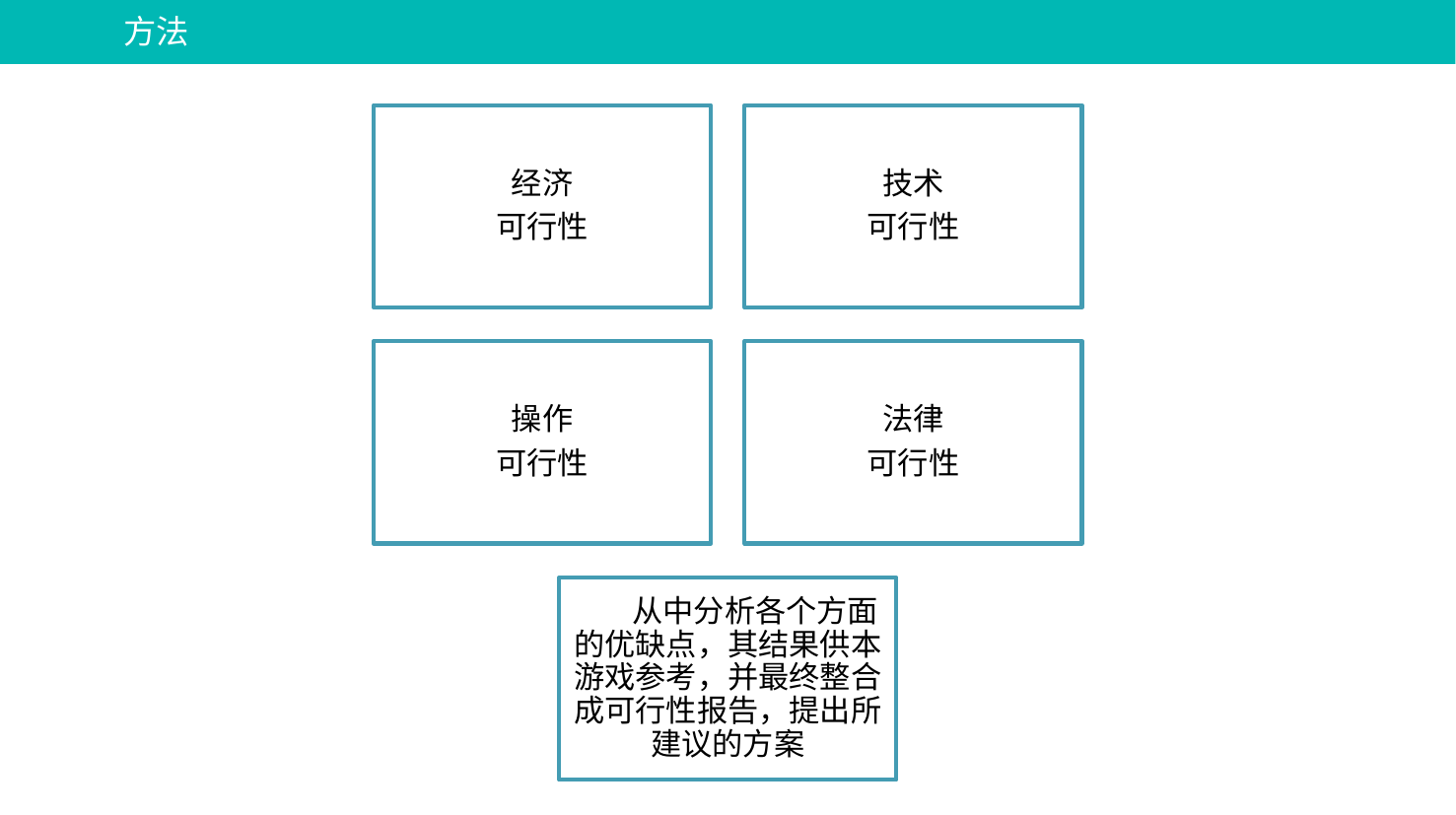

方法
经济
可行性
技术
可行性
操作
可行性
法律
可行性
       从中分析各个方面的优缺点，其结果供本游戏参考，并最终整合成可行性报告，提出所建议的方案